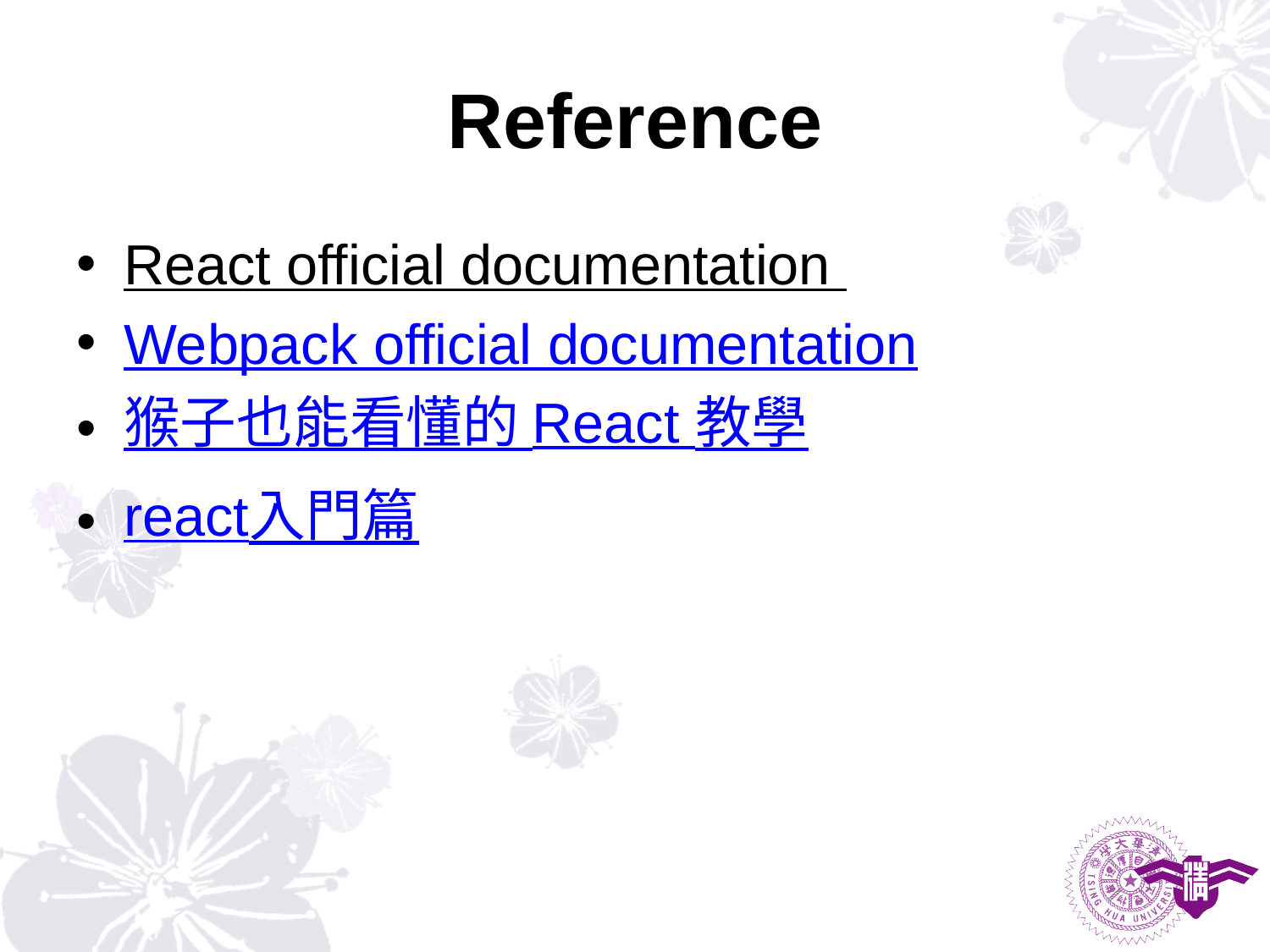

# Reference
React official documentation
Webpack official documentation
猴子也能看懂的 React 教學
react入門篇